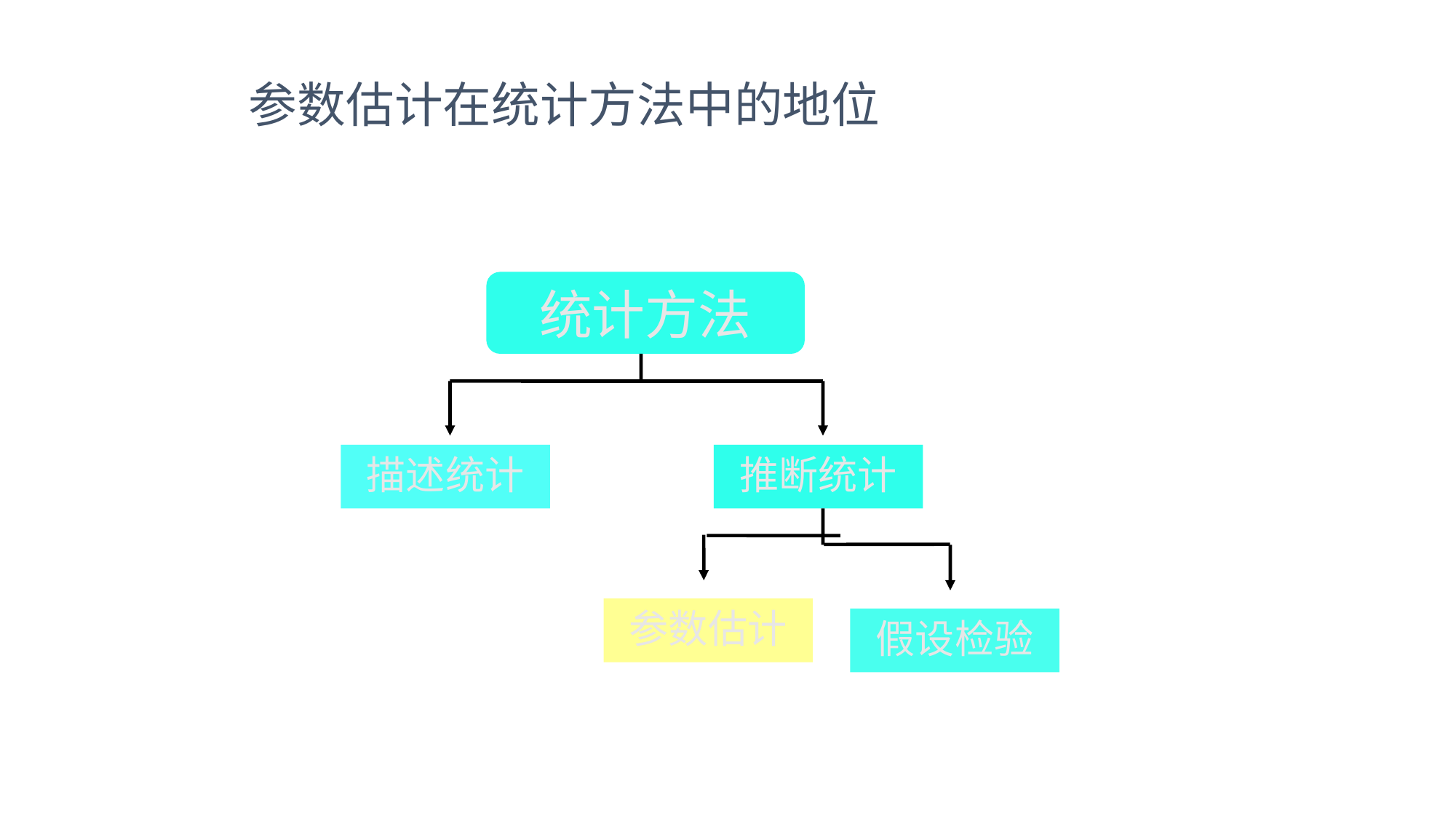

# 参数估计在统计方法中的地位
统计方法

描述统计
推断统计

假设检验

参数估计